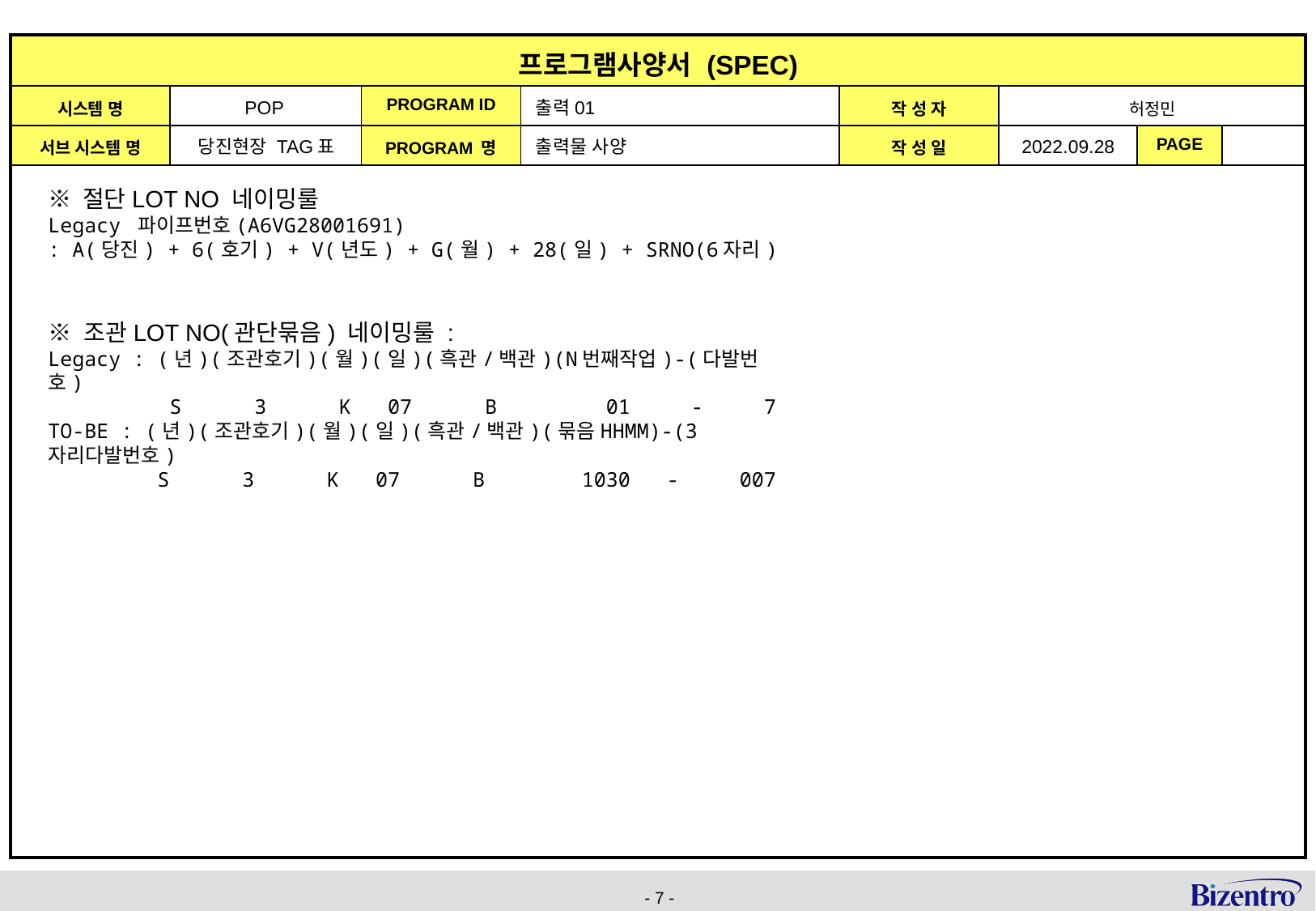

POP
출력01
출력물 사양
2022.09.28
당진현장 TAG표
※ 절단LOT NO 네이밍룰
Legacy 파이프번호(A6VG28001691)
: A(당진) + 6(호기) + V(년도) + G(월) + 28(일) + SRNO(6자리)

※ 조관LOT NO(관단묶음) 네이밍룰 :
Legacy : (년)(조관호기)(월)(일)(흑관/백관)(N번째작업)-(다발번호)
          S      3      K   07      B         01     -     7
TO-BE : (년)(조관호기)(월)(일)(흑관/백관)(묶음HHMM)-(3자리다발번호)
         S      3      K   07      B        1030   -     007